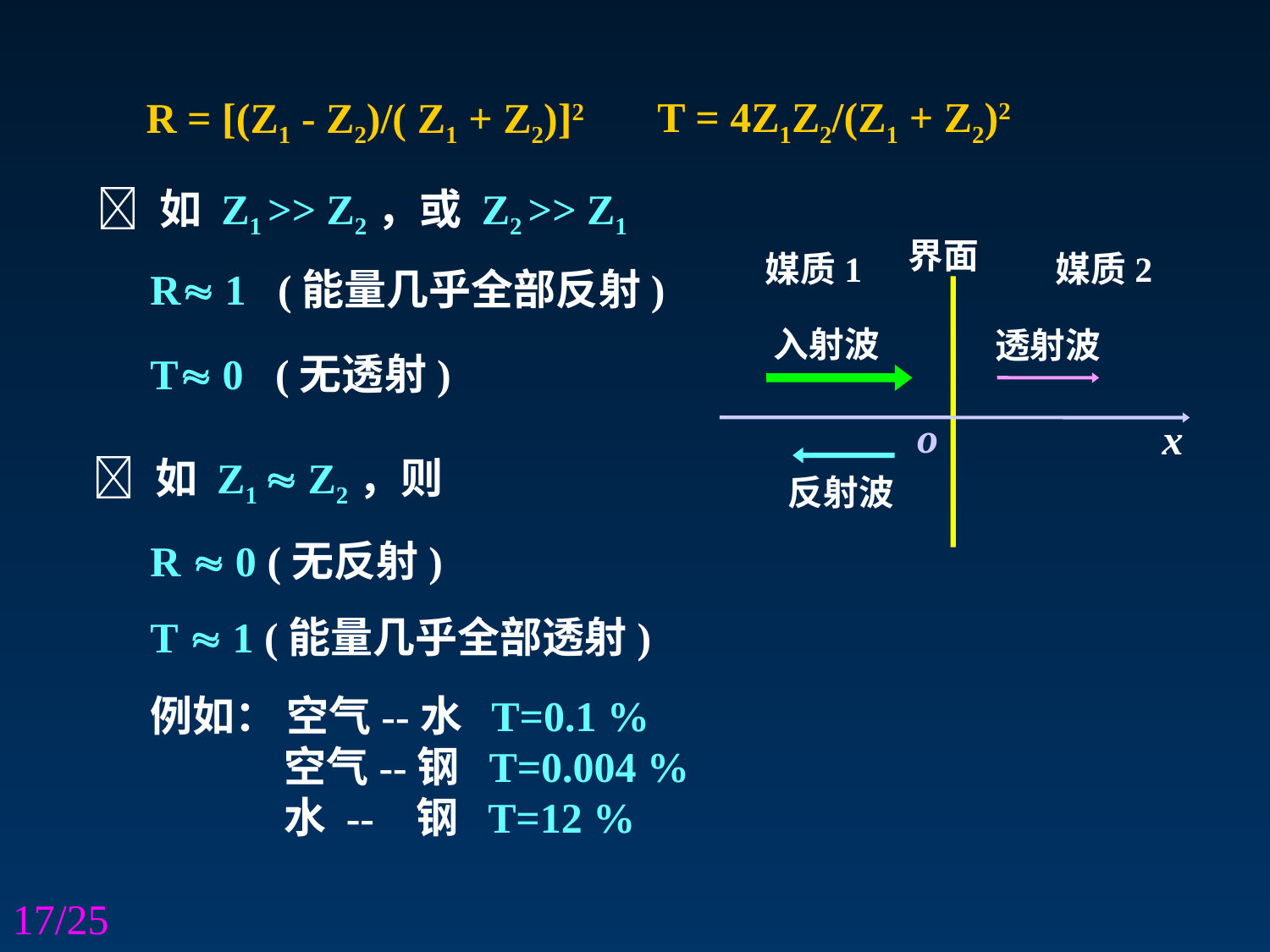

T = 4Z1Z2/(Z1 + Z2)2
R = [(Z1 - Z2)/( Z1 + Z2)]2
♦ 如 Z1 >> Z2，或 Z2 >> Z1
界面
媒质1
媒质2

入射波
透射波

o
x

反射波

R≈ 1   (能量几乎全部反射)
T≈ 0   (无透射)
    ♦ 如 Z1 ≈ Z2，则
         R ≈ 0 (无反射)
         T ≈ 1 (能量几乎全部透射)
例如： 空气--水  T=0.1 %
             空气--钢  T=0.004 %
             水 --   钢  T=12 %
17/25